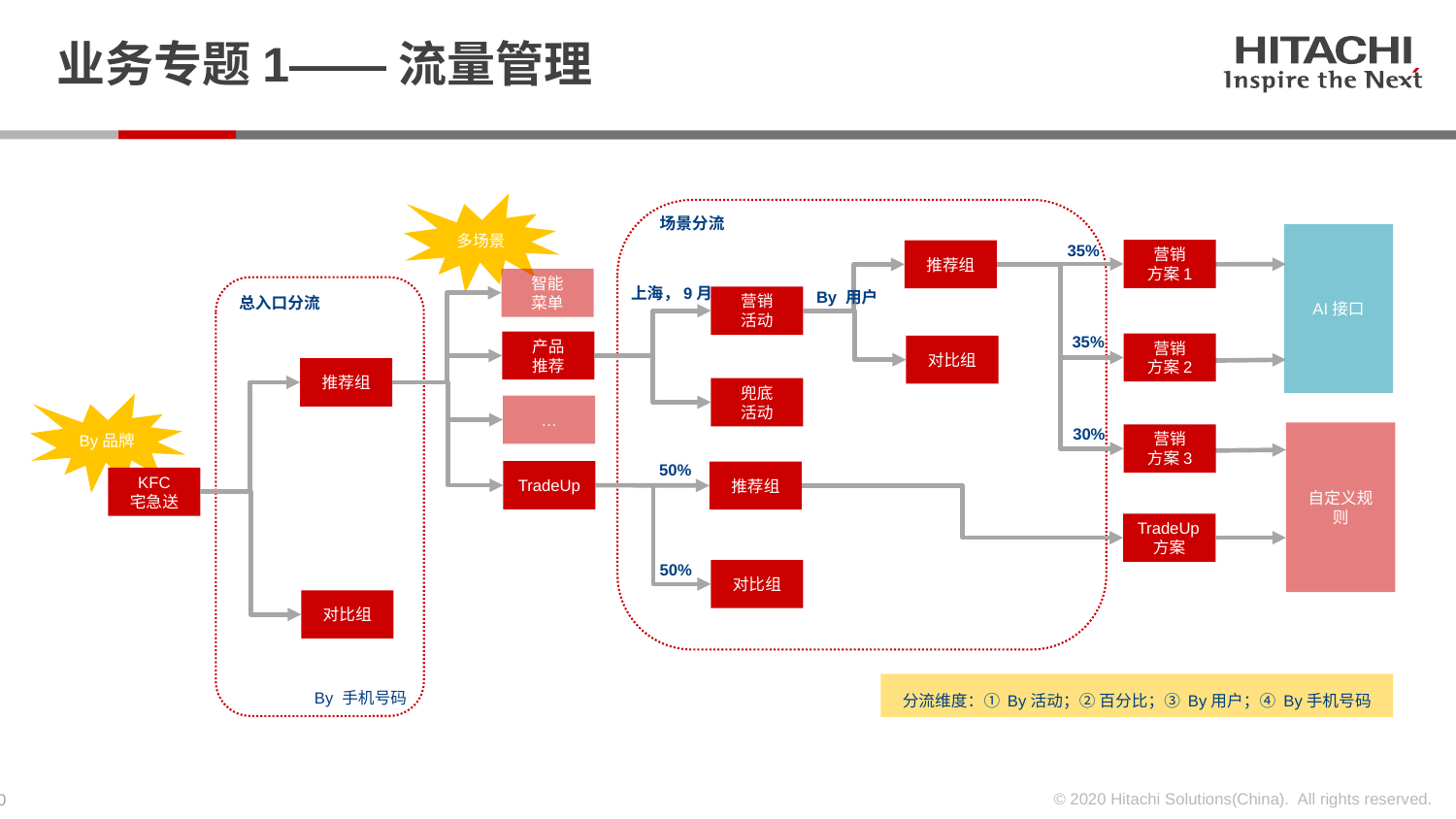

# 业务专题1——流量管理
多场景

场景分流
AI接口
35%
营销
方案1
推荐组
智能
菜单
上海，9月

By 用户
总入口分流
营销
活动
35%
产品
推荐
营销
方案2
对比组
推荐组
兜底
活动
By品牌
…
30%
自定义规则
营销
方案3
50%
TradeUp
推荐组
KFC
宅急送
TradeUp方案
50%
对比组
对比组
分流维度：① By活动；② 百分比；③ By用户；④ By手机号码
By 手机号码